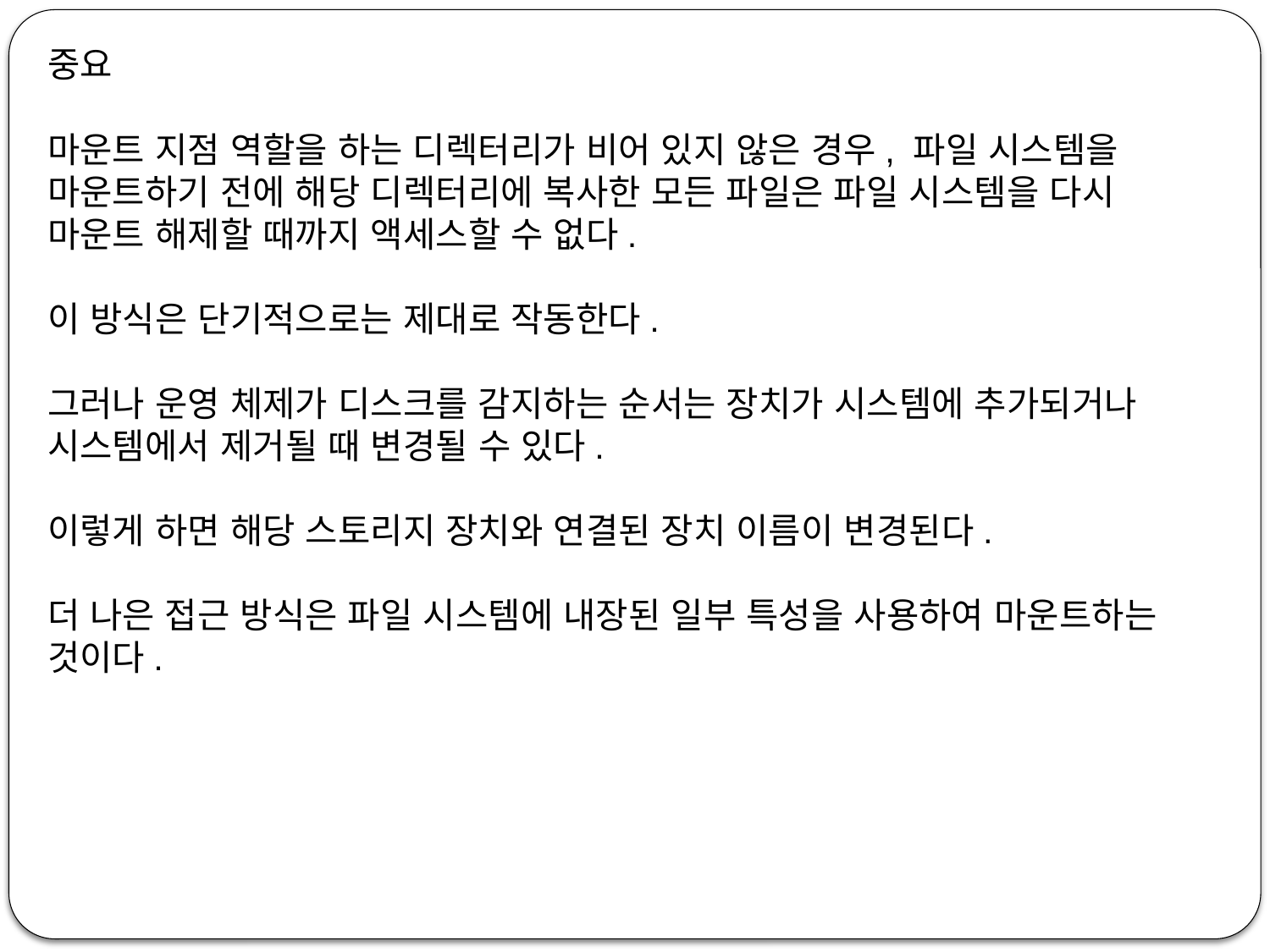

중요

마운트 지점 역할을 하는 디렉터리가 비어 있지 않은 경우, 파일 시스템을 마운트하기 전에 해당 디렉터리에 복사한 모든 파일은 파일 시스템을 다시 마운트 해제할 때까지 액세스할 수 없다.

이 방식은 단기적으로는 제대로 작동한다.

그러나 운영 체제가 디스크를 감지하는 순서는 장치가 시스템에 추가되거나 시스템에서 제거될 때 변경될 수 있다.

이렇게 하면 해당 스토리지 장치와 연결된 장치 이름이 변경된다.

더 나은 접근 방식은 파일 시스템에 내장된 일부 특성을 사용하여 마운트하는 것이다.